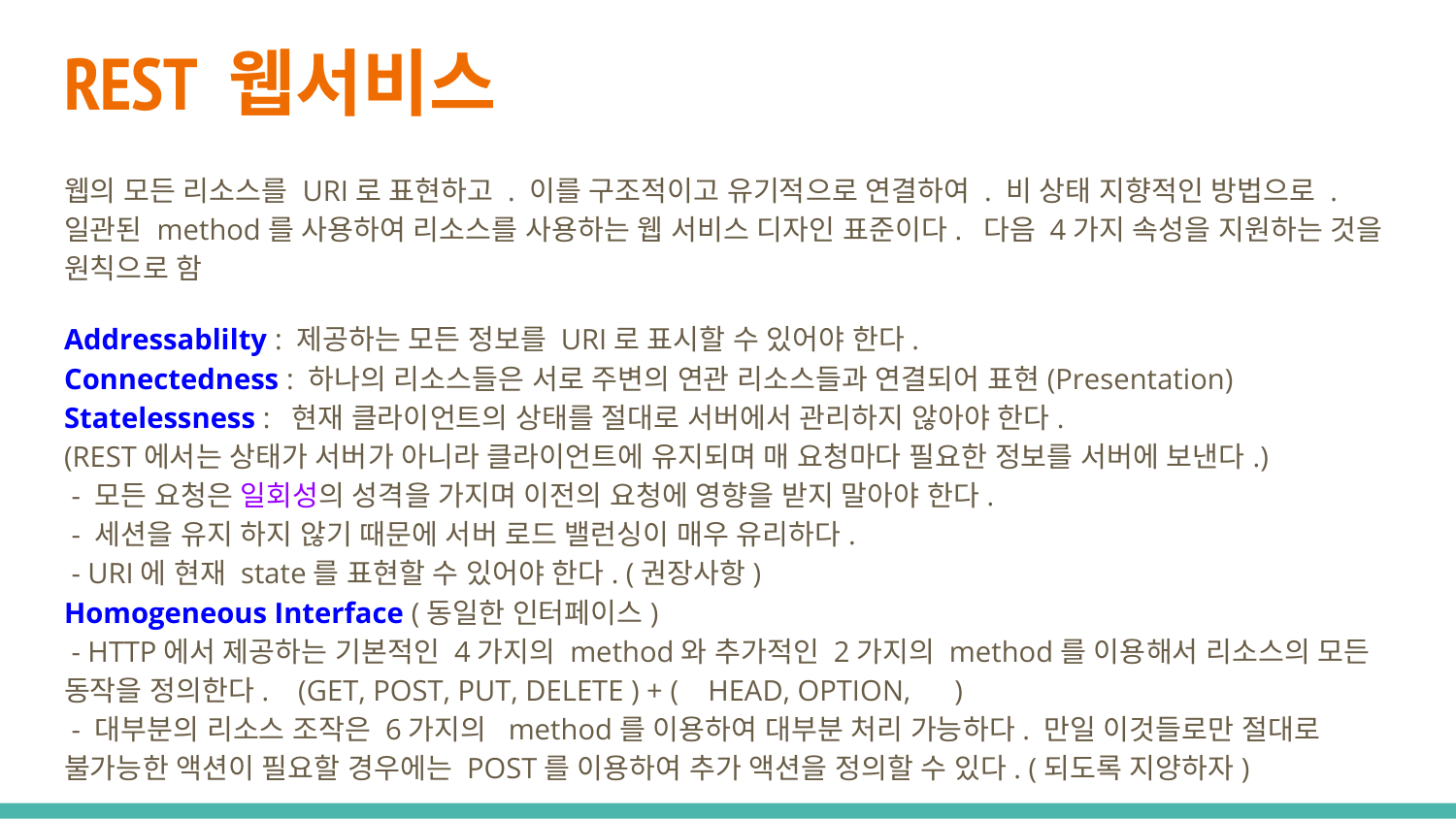

# REST 웹서비스
웹의 모든 리소스를 URI로 표현하고 . 이를 구조적이고 유기적으로 연결하여 . 비 상태 지향적인 방법으로 . 일관된 method를 사용하여 리소스를 사용하는 웹 서비스 디자인 표준이다.  다음 4가지 속성을 지원하는 것을 원칙으로 함
Addressablilty : 제공하는 모든 정보를 URI로 표시할 수 있어야 한다.
Connectedness : 하나의 리소스들은 서로 주변의 연관 리소스들과 연결되어 표현(Presentation)
Statelessness :  현재 클라이언트의 상태를 절대로 서버에서 관리하지 않아야 한다.
(REST에서는 상태가 서버가 아니라 클라이언트에 유지되며 매 요청마다 필요한 정보를 서버에 보낸다.)
 - 모든 요청은 일회성의 성격을 가지며 이전의 요청에 영향을 받지 말아야 한다.
 - 세션을 유지 하지 않기 때문에 서버 로드 밸런싱이 매우 유리하다.
 - URI에 현재 state를 표현할 수 있어야 한다. (권장사항)
Homogeneous Interface (동일한 인터페이스)
 - HTTP에서 제공하는 기본적인 4가지의 method와 추가적인 2가지의 method를 이용해서 리소스의 모든 동작을 정의한다.    (GET, POST, PUT, DELETE ) + (    HEAD, OPTION,      )
 - 대부분의 리소스 조작은 6가지의  method를 이용하여 대부분 처리 가능하다. 만일 이것들로만 절대로 불가능한 액션이 필요할 경우에는 POST를 이용하여 추가 액션을 정의할 수 있다. (되도록 지양하자)